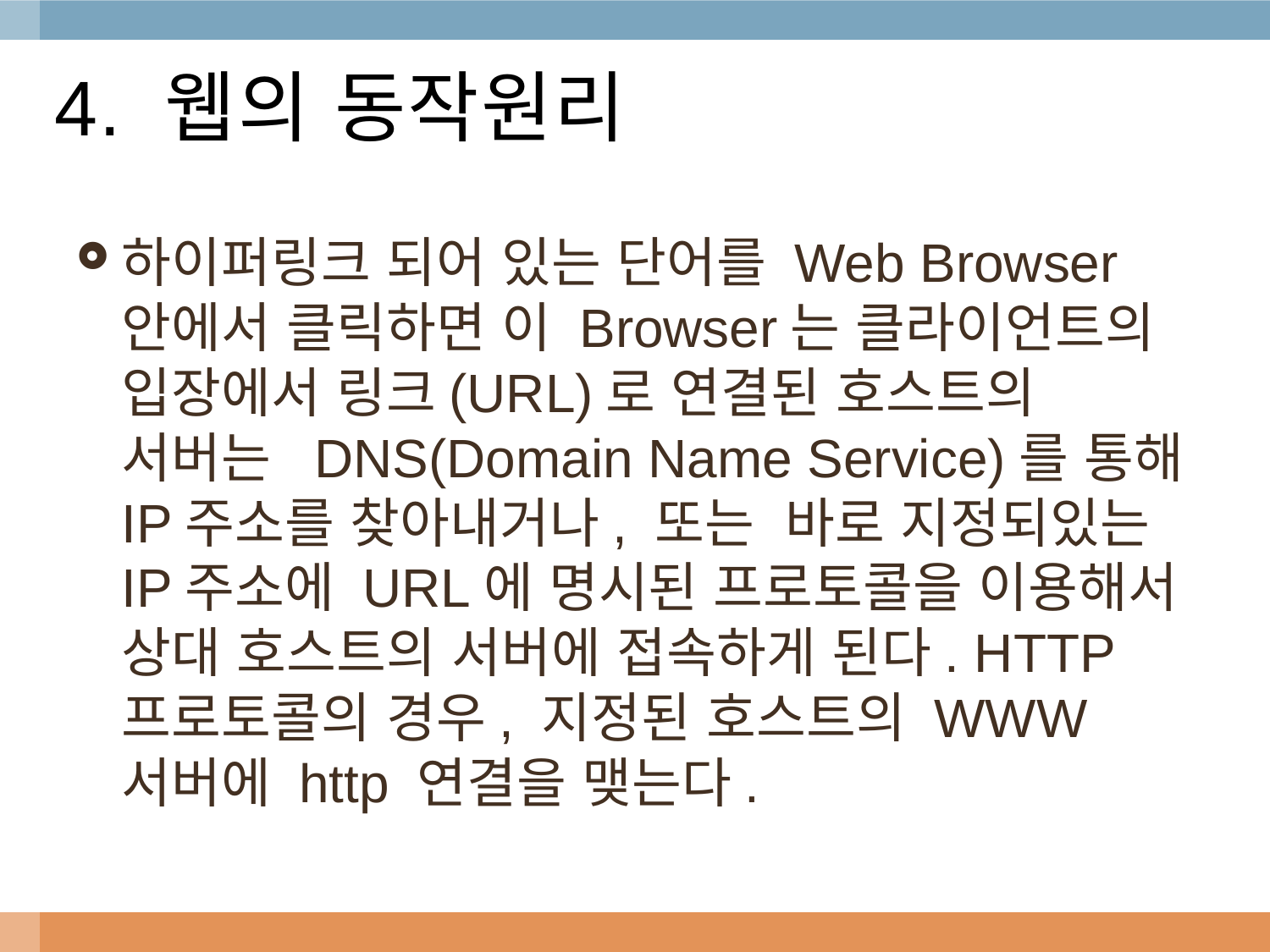

# 4. 웹의 동작원리
하이퍼링크 되어 있는 단어를 Web Browser 안에서 클릭하면 이 Browser는 클라이언트의 입장에서 링크(URL)로 연결된 호스트의 서버는  DNS(Domain Name Service)를 통해 IP주소를 찾아내거나, 또는  바로 지정되있는 IP주소에 URL에 명시된 프로토콜을 이용해서 상대 호스트의 서버에 접속하게 된다. HTTP 프로토콜의 경우, 지정된 호스트의 WWW 서버에 http 연결을 맺는다.